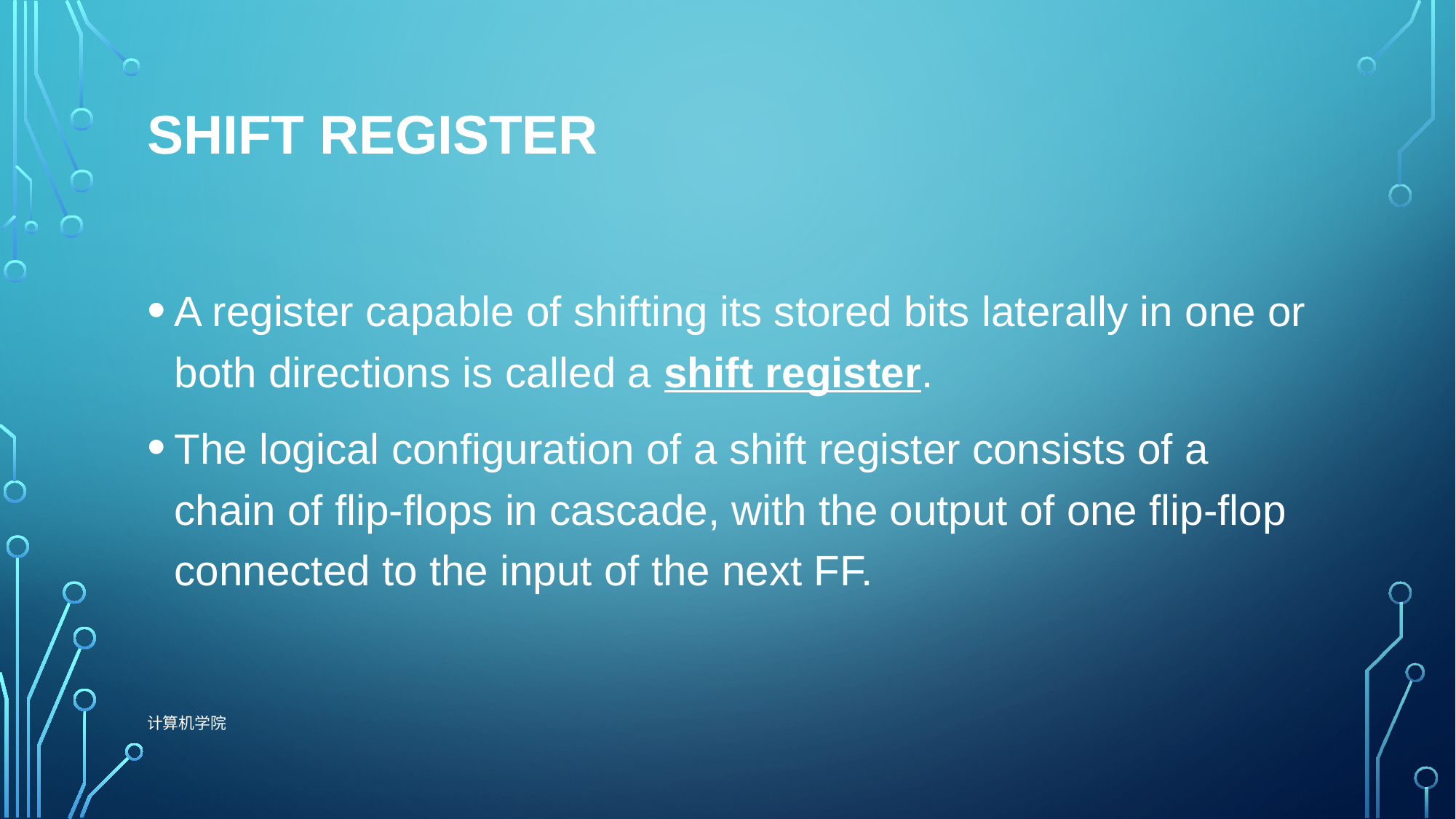

# Shift Register
A register capable of shifting its stored bits laterally in one or both directions is called a shift register.
The logical configuration of a shift register consists of a chain of flip-flops in cascade, with the output of one flip-flop connected to the input of the next FF.
4
计算机学院